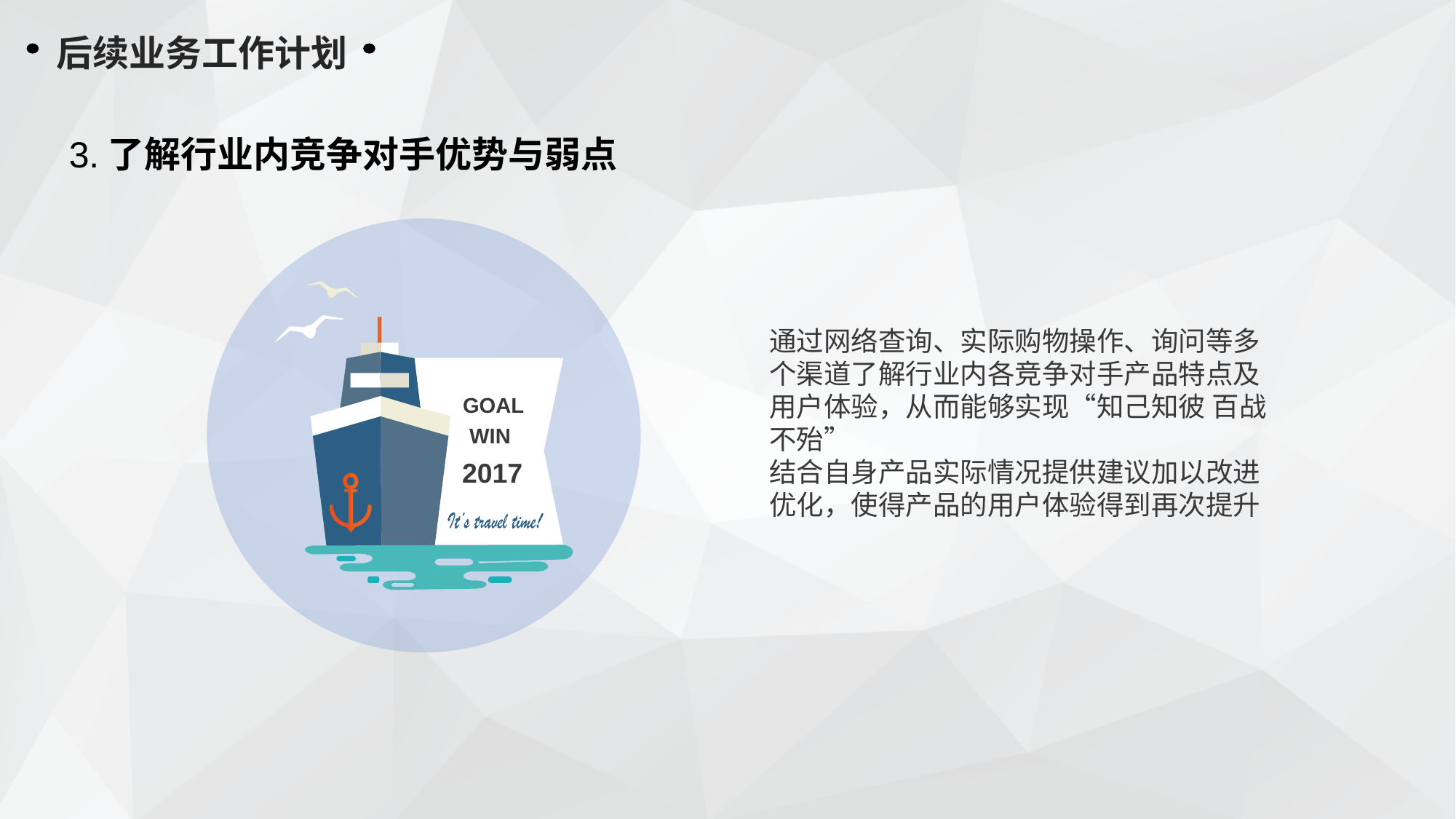

后续业务工作计划

3.了解行业内竞争对手优势与弱点

GOAL

WIN
2017

通过网络查询、实际购物操作、询问等多个渠道了解行业内各竞争对手产品特点及用户体验，从而能够实现“知己知彼 百战不殆”
结合自身产品实际情况提供建议加以改进优化，使得产品的用户体验得到再次提升